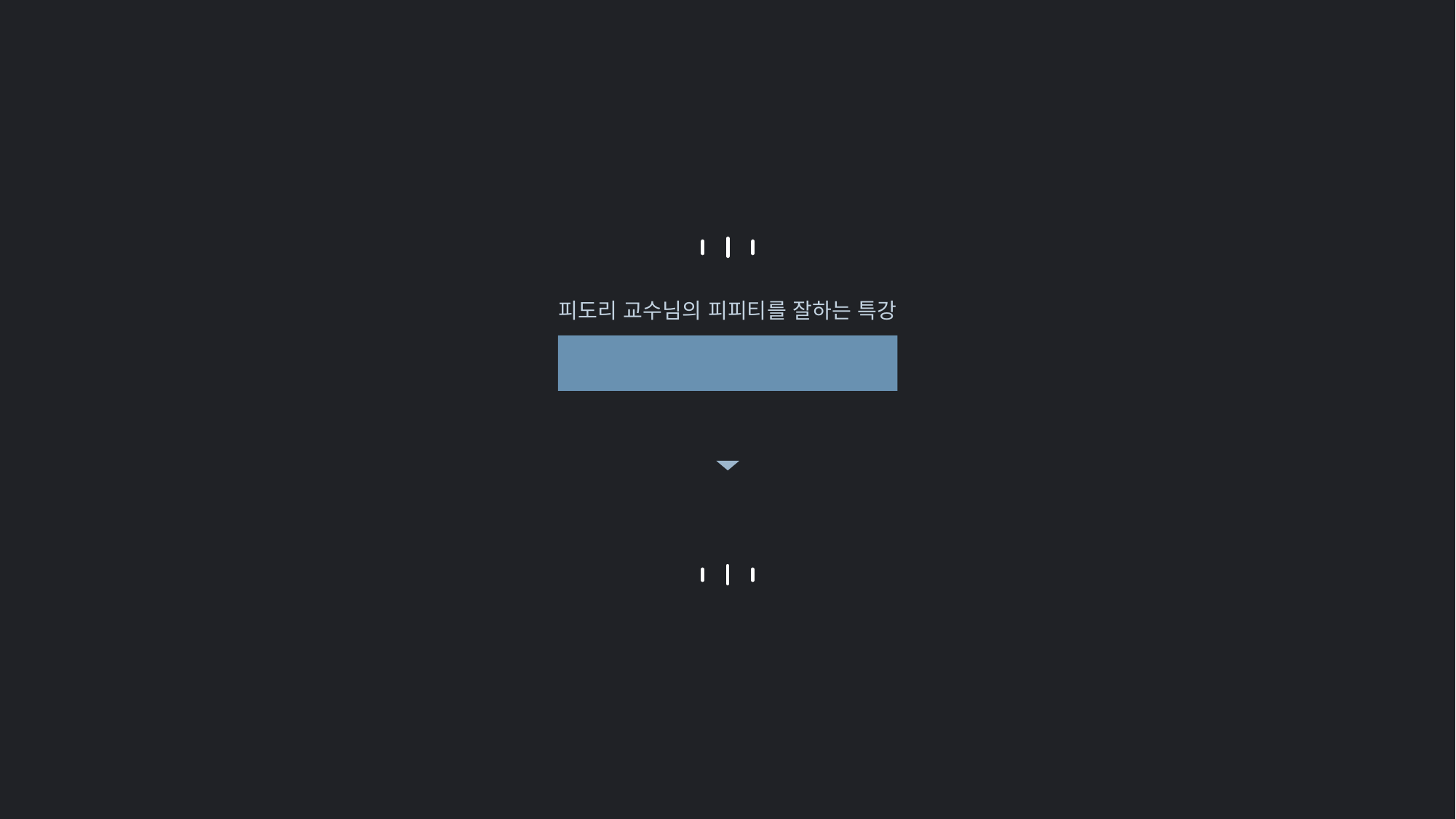

피도리 교수님의 피피티를 잘하는 특강
피피티 지옥이야

I 3조 피피티 만들조 I

20154845 피피티학과 피피티노예